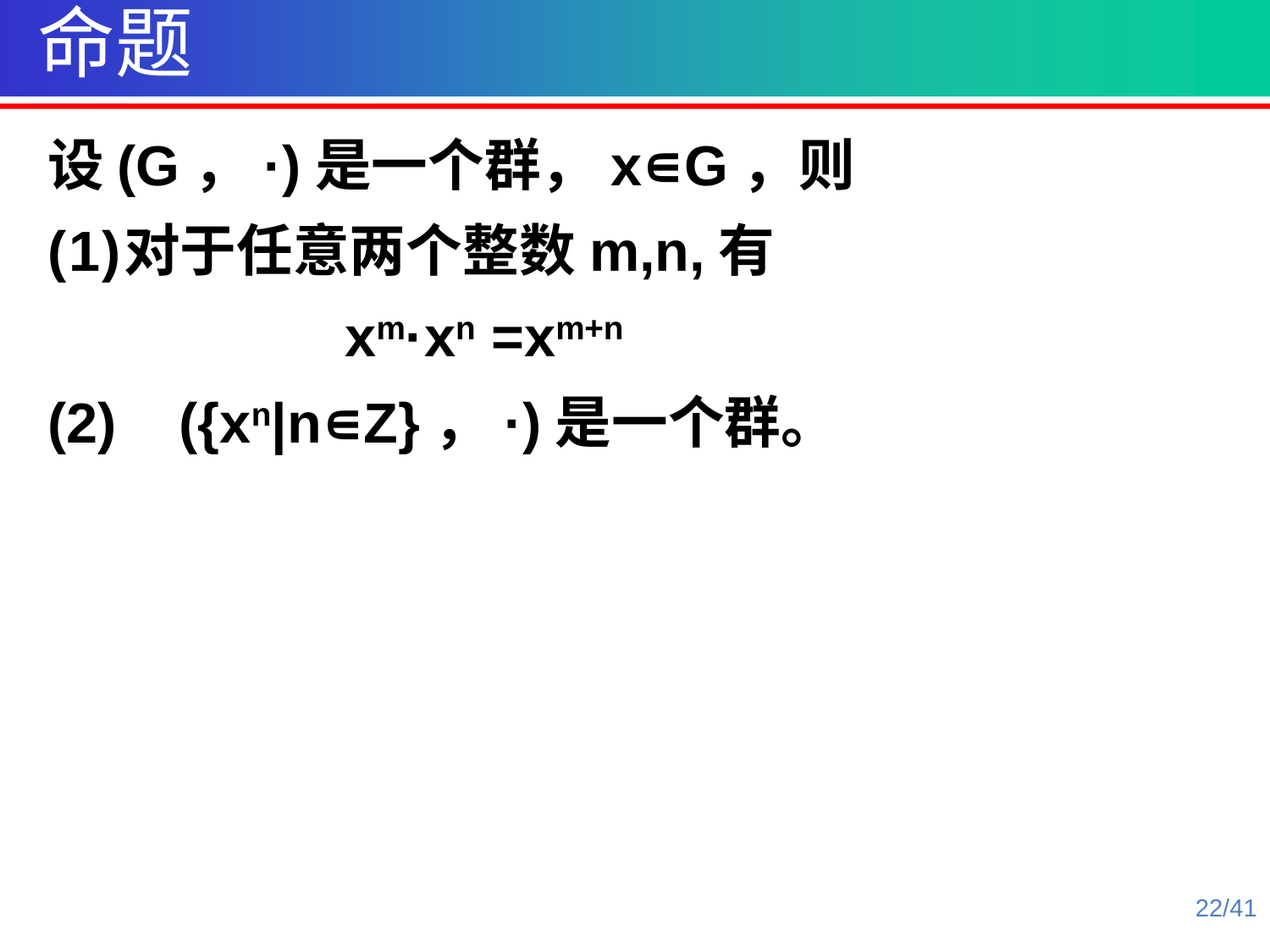

命题
设(G，·)是一个群，x∊G，则
对于任意两个整数m,n,有
                   xm·xn =xm+n
(2)    ({xn|n∊Z}，·)是一个群。
22/41